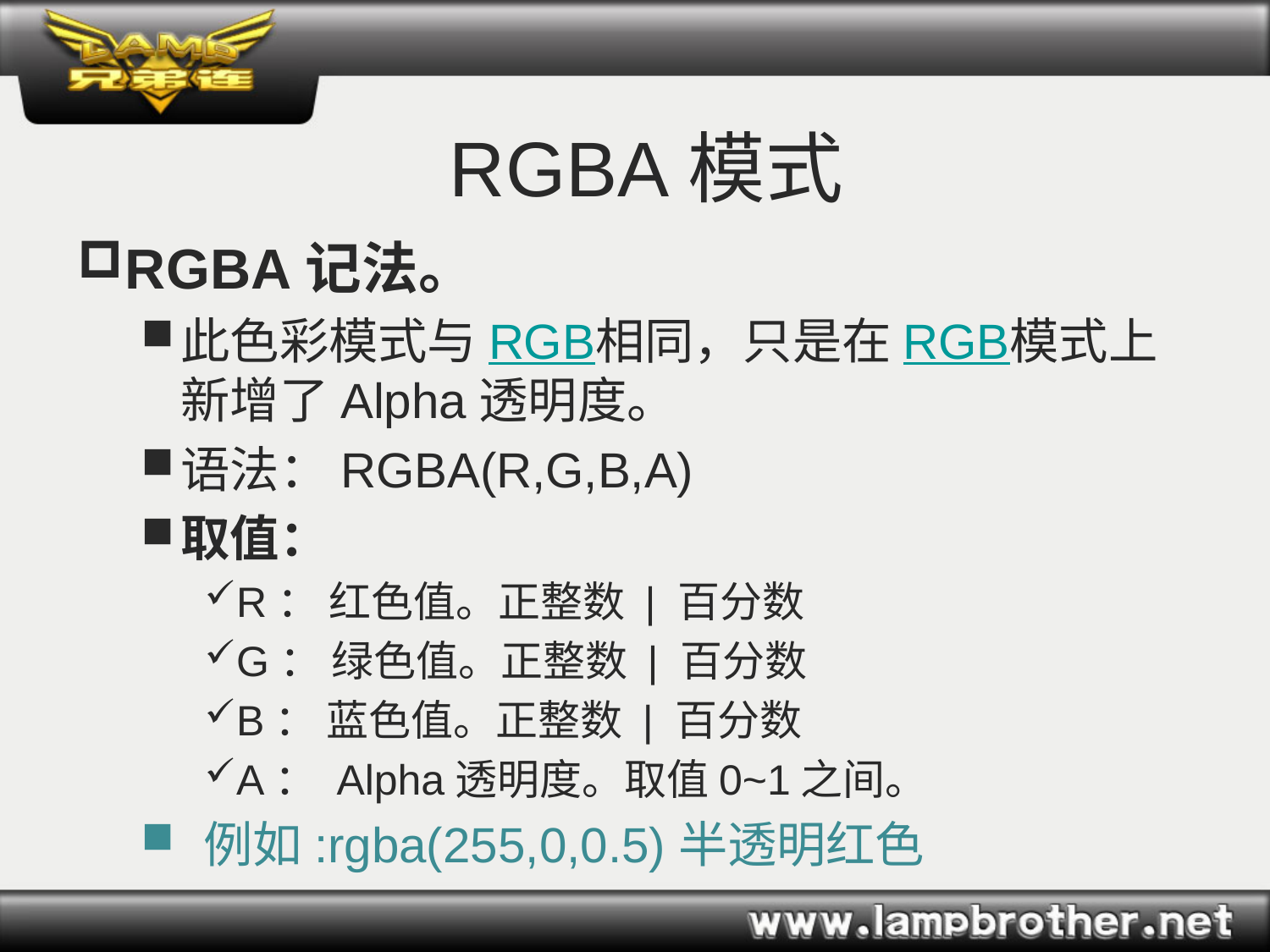

# RGBA模式
RGBA记法。
此色彩模式与RGB相同，只是在RGB模式上新增了Alpha透明度。
语法：RGBA(R,G,B,A)
取值：
R： 红色值。正整数 | 百分数
G： 绿色值。正整数 | 百分数
B： 蓝色值。正整数 | 百分数
A： Alpha透明度。取值0~1之间。
 例如:rgba(255,0,0.5)半透明红色